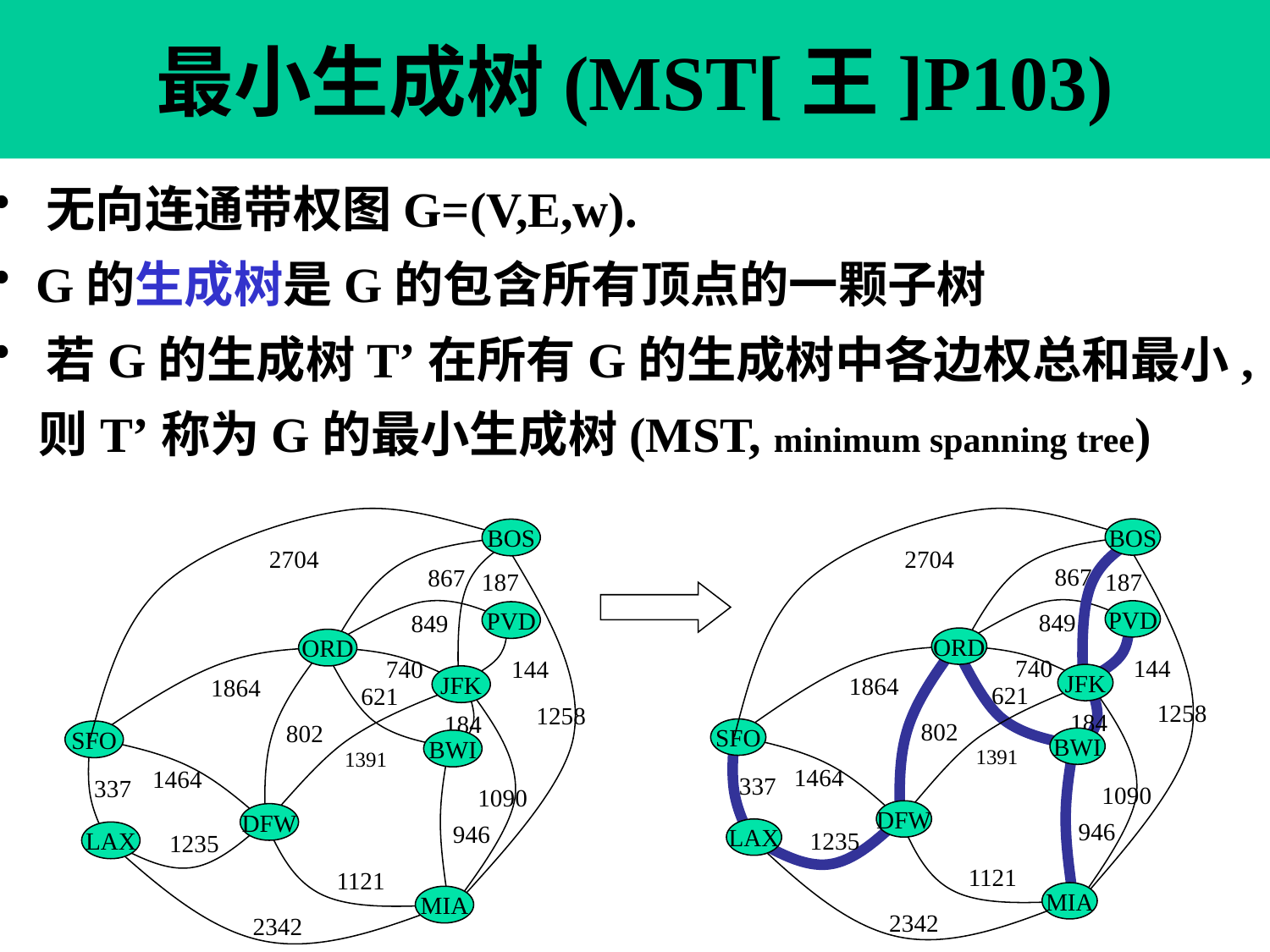

# 最小生成树(MST[王]P103)
 无向连通带权图G=(V,E,w).
 G的生成树是G的包含所有顶点的一颗子树
 若G的生成树T’在所有G的生成树中各边权总和最小,
   则T’称为G的最小生成树(MST, minimum spanning tree)

BOS
2704

867
187

849
PVD

ORD

740
144
1864
JFK
621

1258
184
802
SFO
BWI

1391

1464
337
1090
DFW
946
LAX

1235

1121
MIA
2342

BOS
2704

867
187

849
PVD

ORD

740
144
1864
JFK
621

1258
184
802
SFO
BWI

1391

1464

337
1090
DFW
946
LAX

1235

1121
MIA
2342